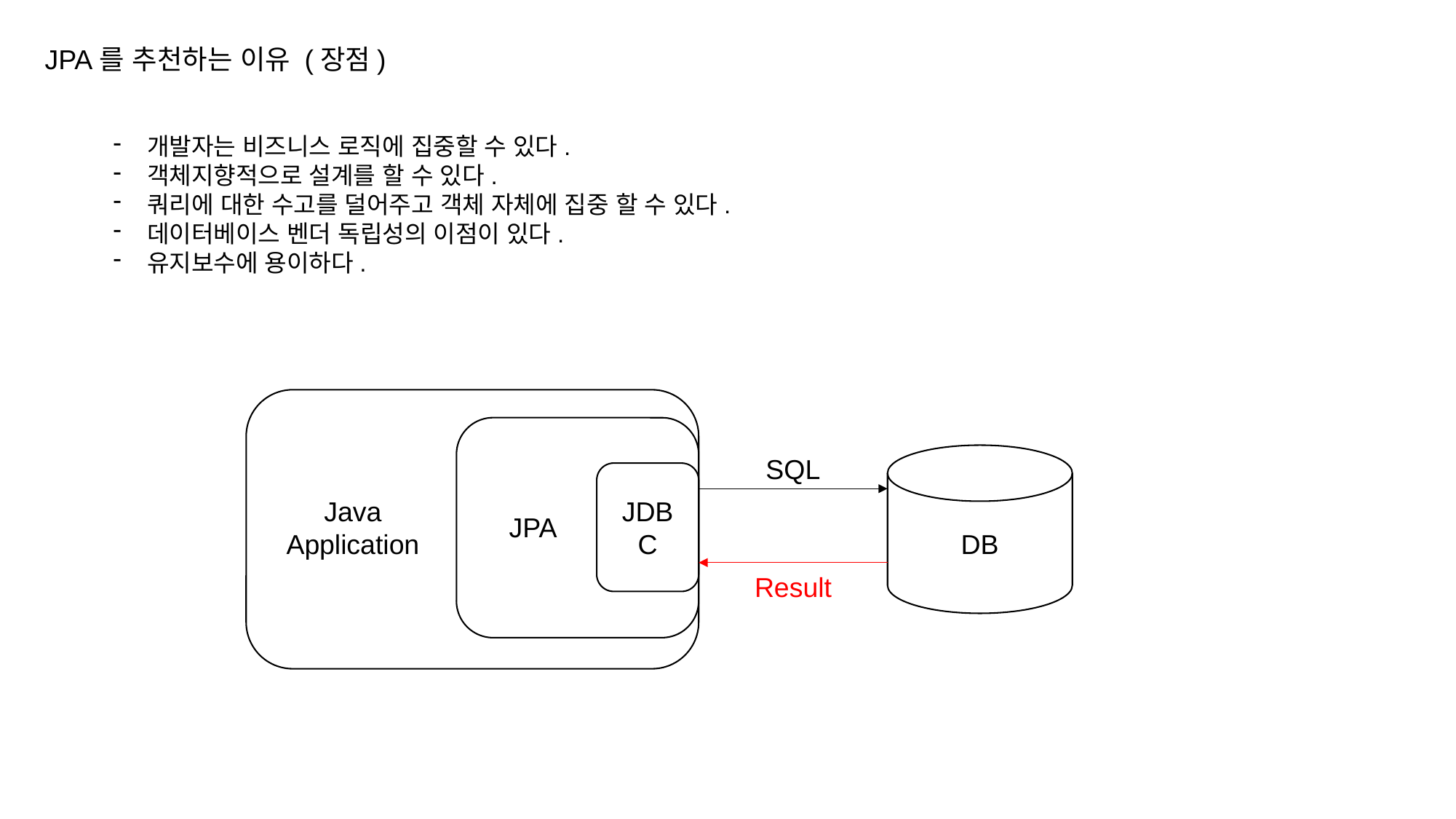

JPA를 추천하는 이유 (장점)
개발자는 비즈니스 로직에 집중할 수 있다.
객체지향적으로 설계를 할 수 있다.
쿼리에 대한 수고를 덜어주고 객체 자체에 집중 할 수 있다.
데이터베이스 벤더 독립성의 이점이 있다.
유지보수에 용이하다.

DB
SQL
JDBC
Java
Application
JPA
Result